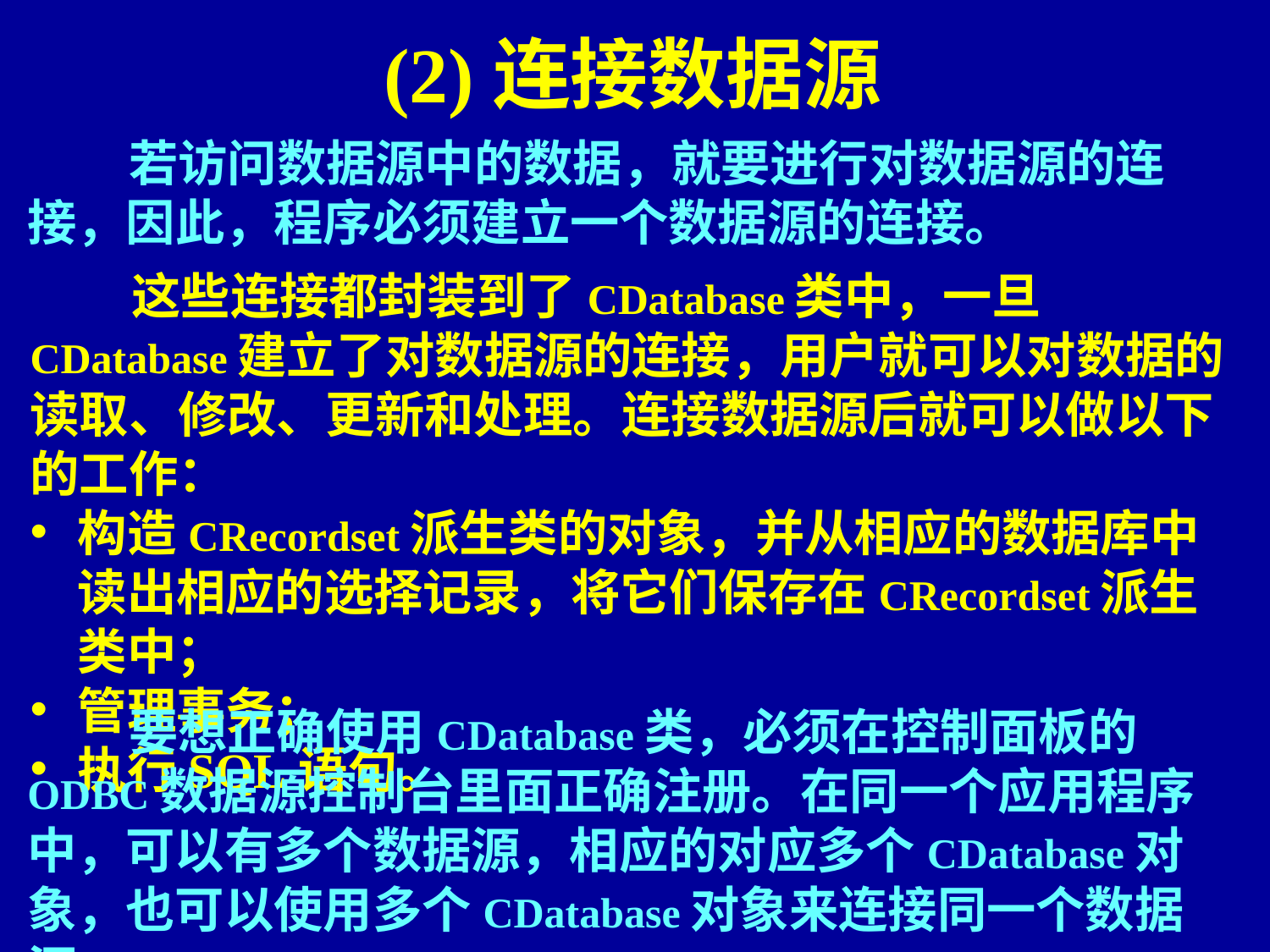

# (2)连接数据源
        若访问数据源中的数据，就要进行对数据源的连接，因此，程序必须建立一个数据源的连接。
        这些连接都封装到了CDatabase类中，一旦CDatabase建立了对数据源的连接，用户就可以对数据的读取、修改、更新和处理。连接数据源后就可以做以下的工作：
构造CRecordset派生类的对象，并从相应的数据库中读出相应的选择记录，将它们保存在CRecordset派生类中；
管理事务；
执行SQL语句。
        要想正确使用CDatabase类，必须在控制面板的ODBC数据源控制台里面正确注册。在同一个应用程序中，可以有多个数据源，相应的对应多个CDatabase对象，也可以使用多个CDatabase对象来连接同一个数据源。